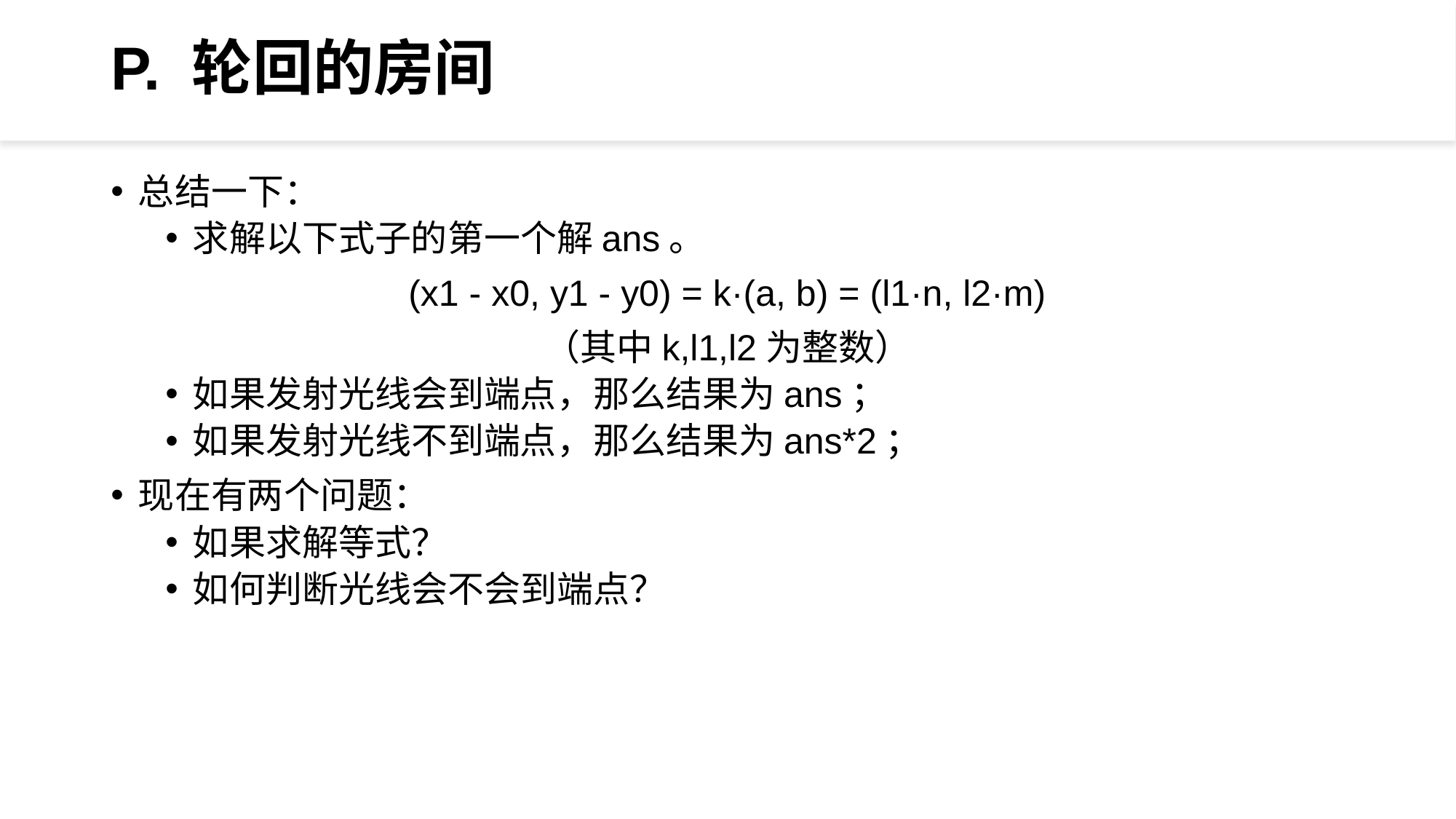

# P. 轮回的房间
总结一下：
求解以下式子的第一个解ans。
(x1 - x0, y1 - y0) = k·(a, b) = (l1·n, l2·m)
（其中k,l1,l2为整数）
如果发射光线会到端点，那么结果为ans；
如果发射光线不到端点，那么结果为ans*2；
现在有两个问题：
如果求解等式？
如何判断光线会不会到端点？